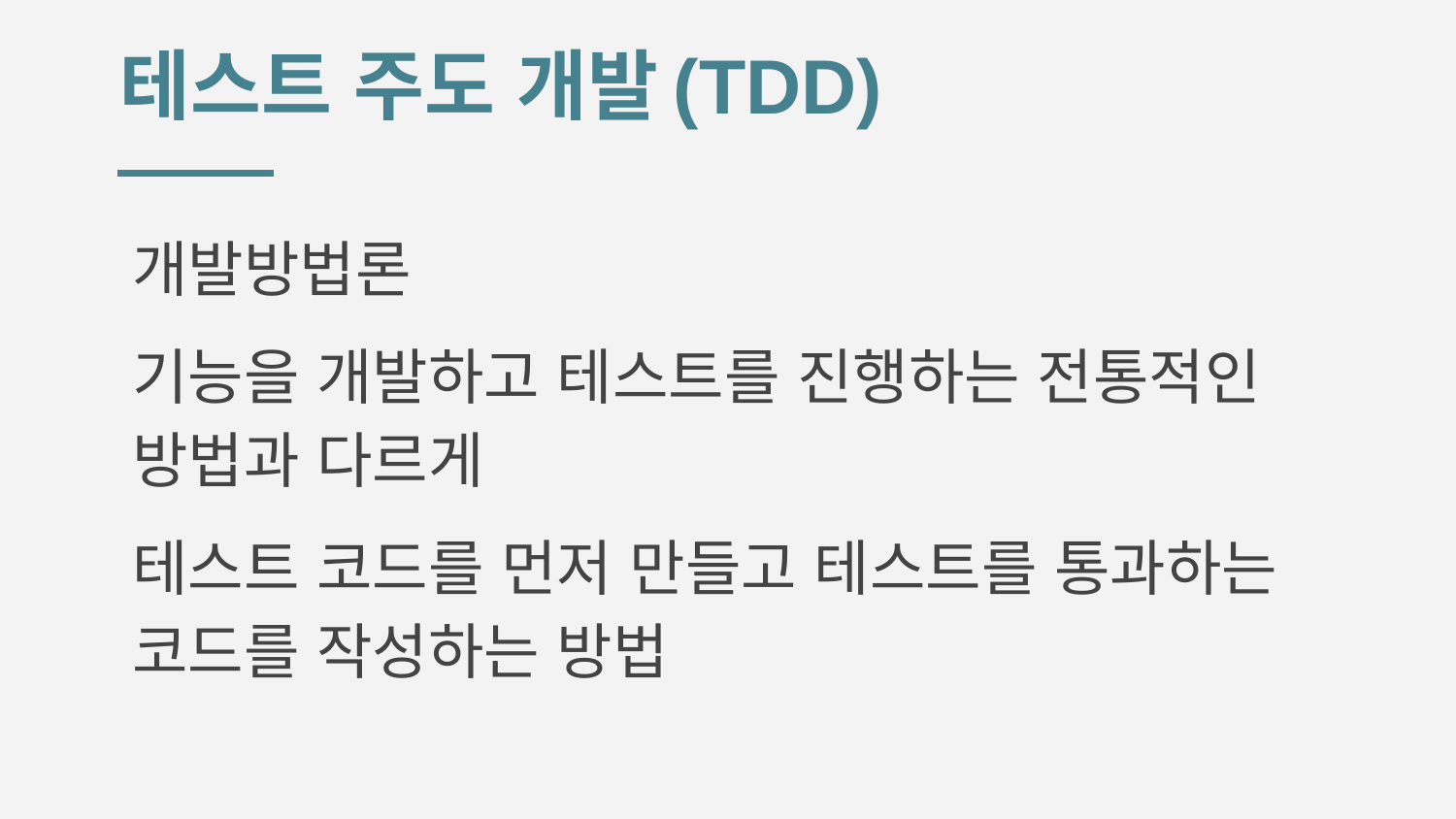

# 테스트 주도 개발(TDD)
개발방법론
기능을 개발하고 테스트를 진행하는 전통적인 방법과 다르게
테스트 코드를 먼저 만들고 테스트를 통과하는 코드를 작성하는 방법